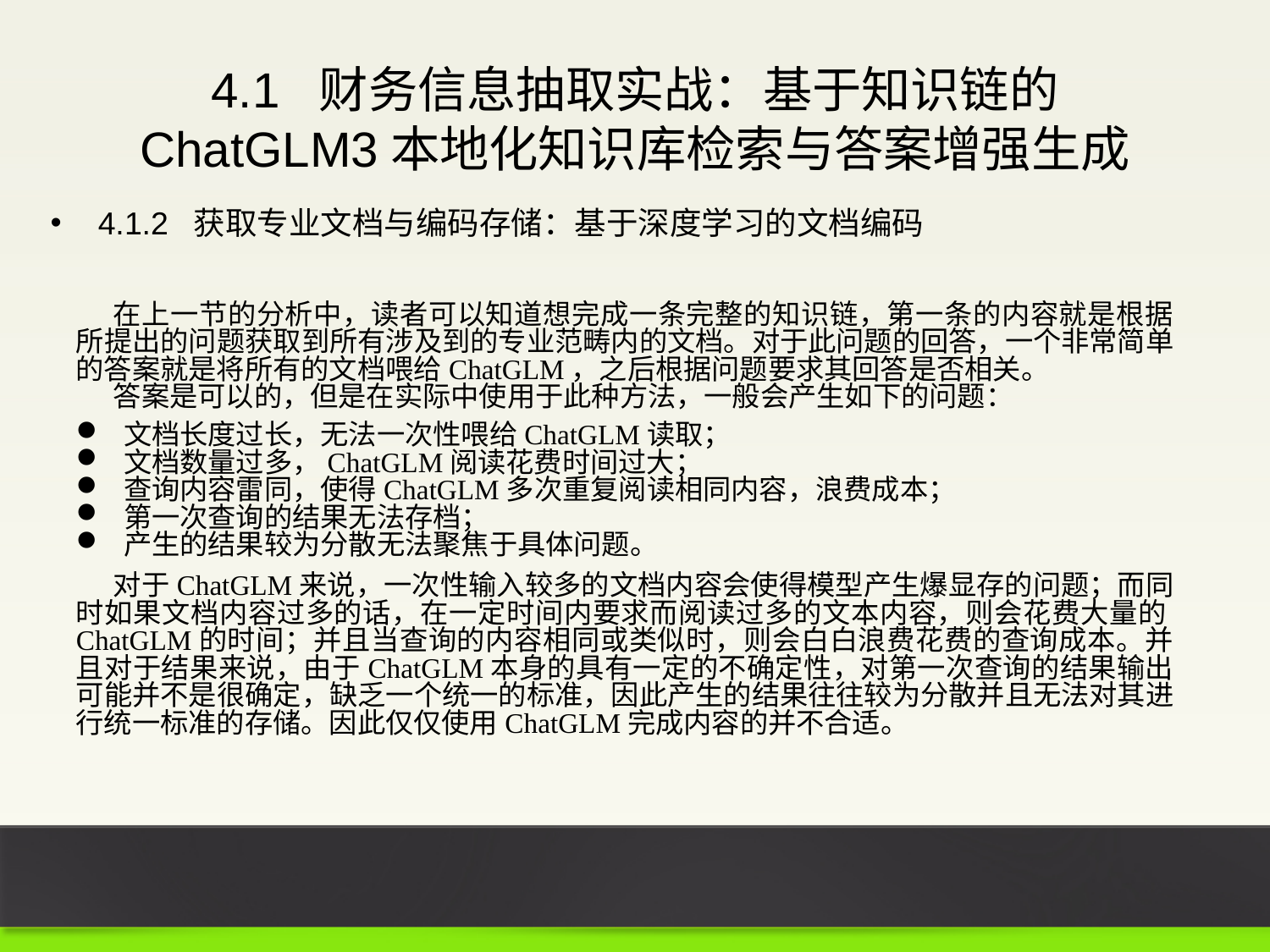

4.1  财务信息抽取实战：基于知识链的
ChatGLM3本地化知识库检索与答案增强生成
4.1.2  获取专业文档与编码存储：基于深度学习的文档编码
在上一节的分析中，读者可以知道想完成一条完整的知识链，第一条的内容就是根据所提出的问题获取到所有涉及到的专业范畴内的文档。对于此问题的回答，一个非常简单的答案就是将所有的文档喂给ChatGLM，之后根据问题要求其回答是否相关。
答案是可以的，但是在实际中使用于此种方法，一般会产生如下的问题：
文档长度过长，无法一次性喂给ChatGLM读取；
文档数量过多，ChatGLM阅读花费时间过大；
查询内容雷同，使得ChatGLM多次重复阅读相同内容，浪费成本；
第一次查询的结果无法存档；
产生的结果较为分散无法聚焦于具体问题。
对于ChatGLM来说，一次性输入较多的文档内容会使得模型产生爆显存的问题；而同时如果文档内容过多的话，在一定时间内要求而阅读过多的文本内容，则会花费大量的ChatGLM的时间；并且当查询的内容相同或类似时，则会白白浪费花费的查询成本。并且对于结果来说，由于ChatGLM本身的具有一定的不确定性，对第一次查询的结果输出可能并不是很确定，缺乏一个统一的标准，因此产生的结果往往较为分散并且无法对其进行统一标准的存储。因此仅仅使用ChatGLM完成内容的并不合适。